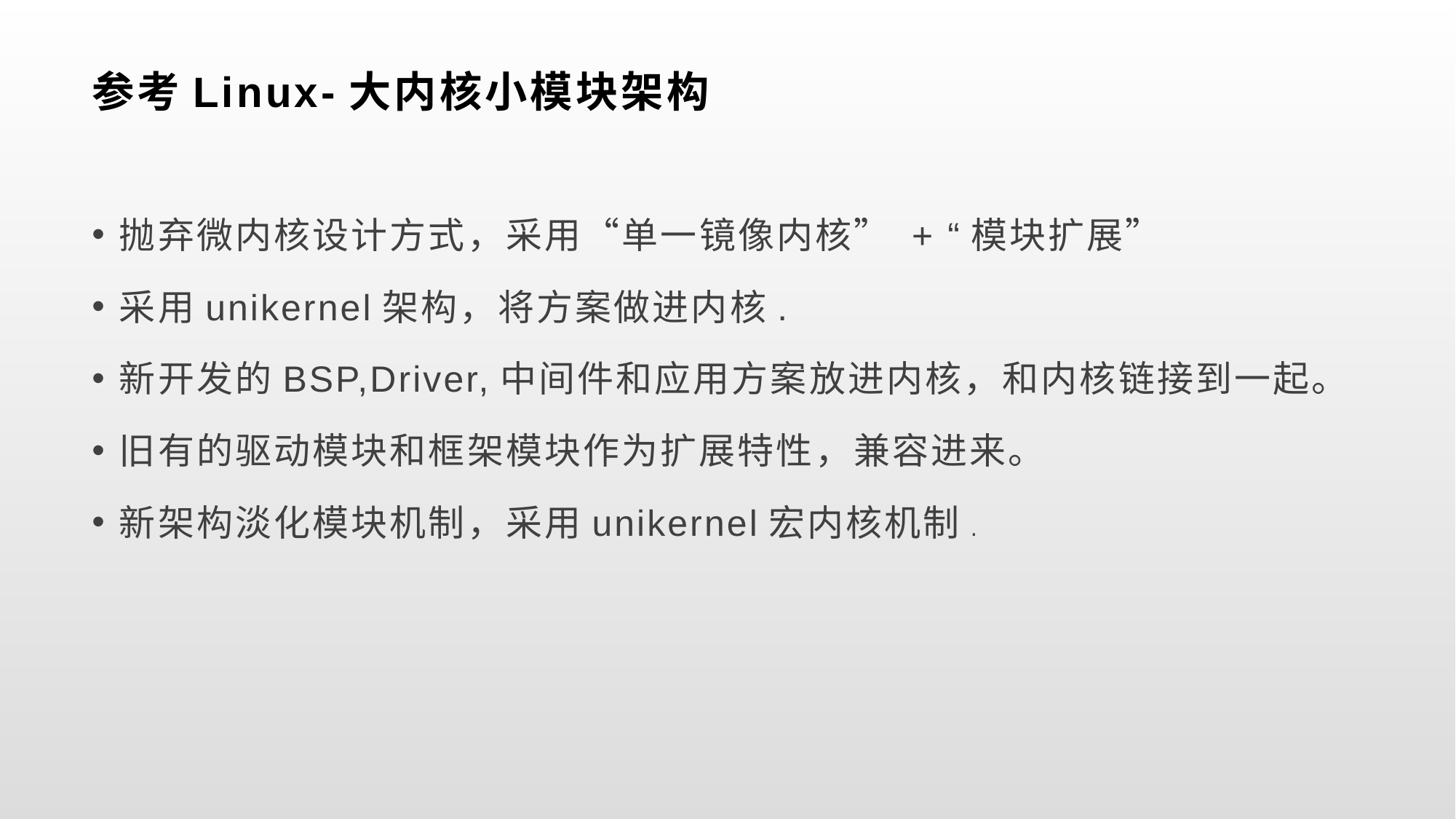

# 参考Linux-大内核小模块架构

抛弃微内核设计方式，采用“单一镜像内核” + “模块扩展”
采用unikernel架构，将方案做进内核.
新开发的BSP,Driver,中间件和应用方案放进内核，和内核链接到一起。
旧有的驱动模块和框架模块作为扩展特性，兼容进来。
新架构淡化模块机制，采用unikernel宏内核机制.